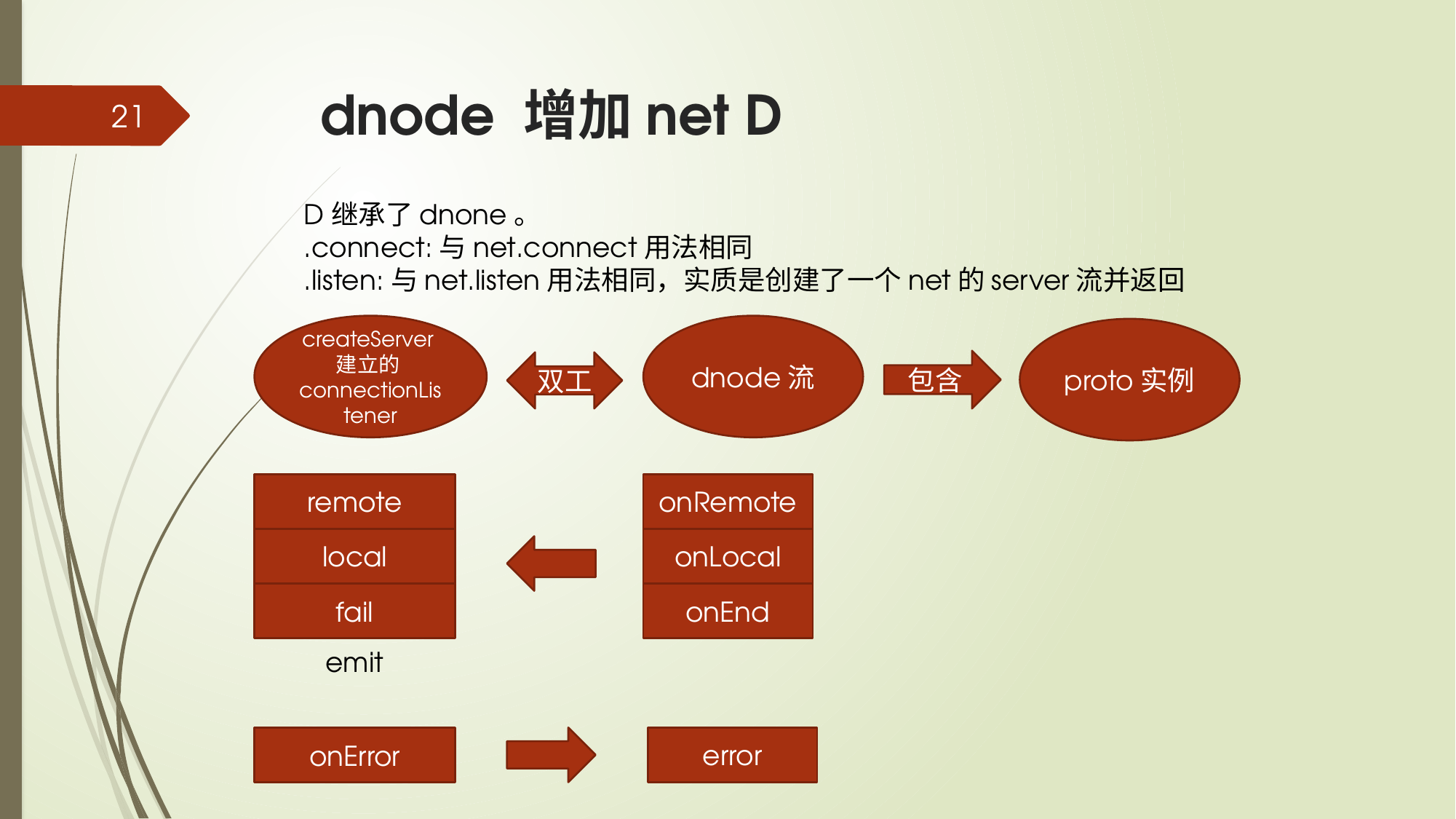

# dnode 增加net D
21
D继承了dnone。
.connect:与net.connect用法相同
.listen:与net.listen用法相同，实质是创建了一个net的server流并返回
dnode流
createServer建立的connectionListener
proto实例
包含
双工

remote
onRemote
local
onLocal

fail
onEnd
emit
onError

error